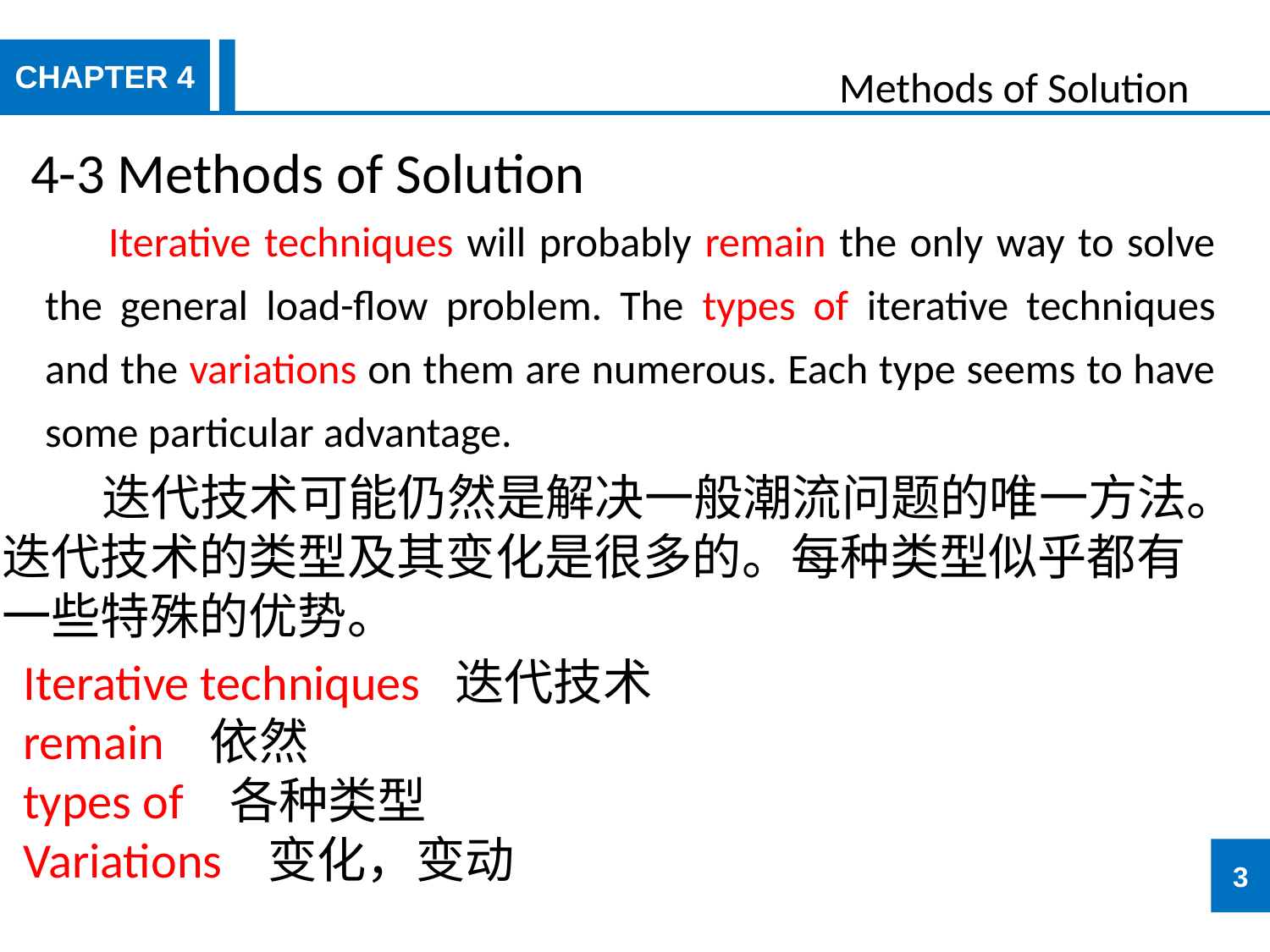

CHAPTER 4

Methods of Solution
4-3 Methods of Solution
Iterative techniques will probably remain the only way to solve the general load-flow problem. The types of iterative techniques and the variations on them are numerous. Each type seems to have some particular advantage.
        迭代技术可能仍然是解决一般潮流问题的唯一方法。迭代技术的类型及其变化是很多的。每种类型似乎都有一些特殊的优势。
Iterative techniques  迭代技术
remain   依然
types of   各种类型
Variations   变化，变动
3